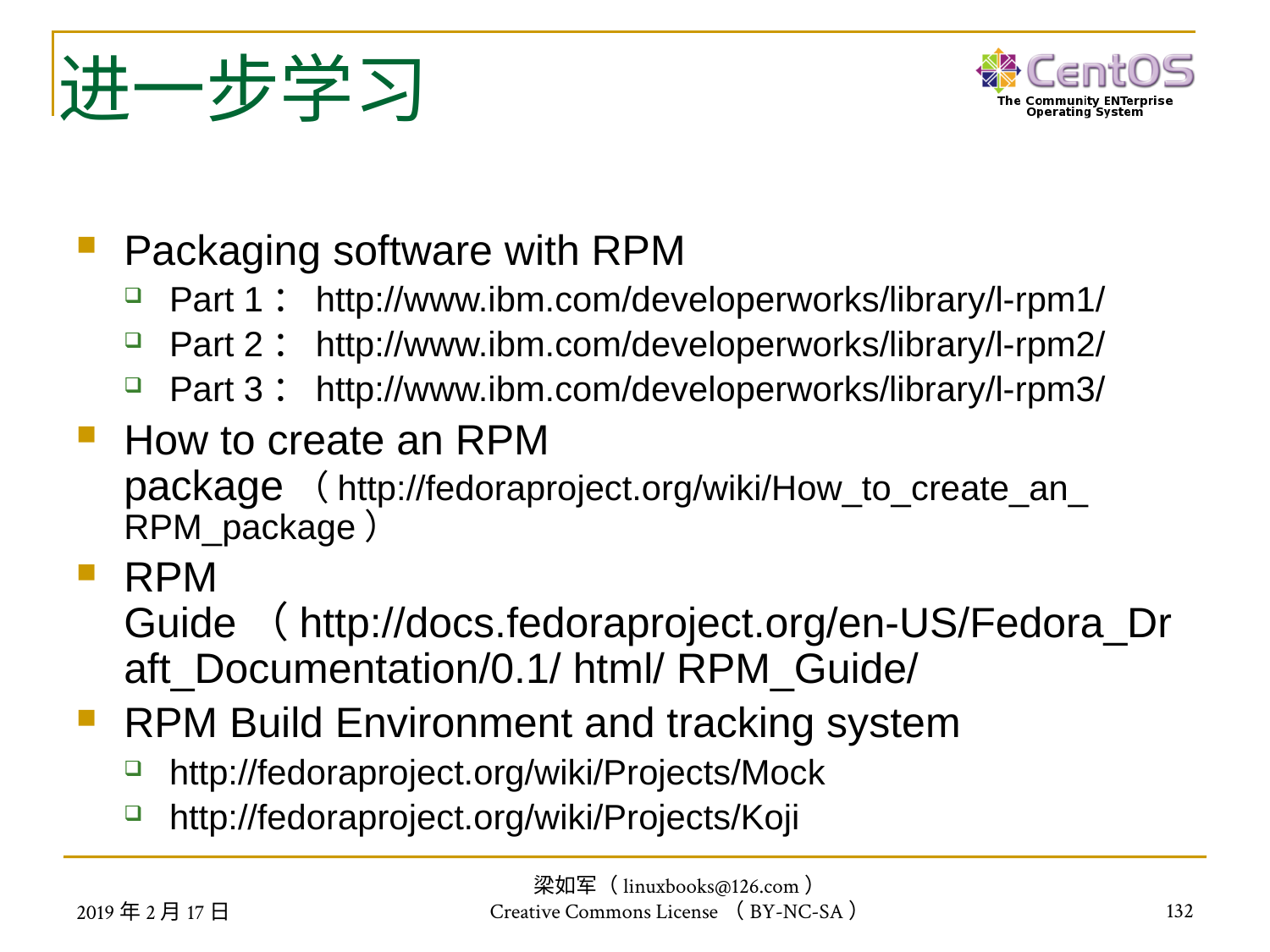

# 进一步学习
Packaging software with RPM
Part 1：http://www.ibm.com/developerworks/library/l-rpm1/
Part 2：http://www.ibm.com/developerworks/library/l-rpm2/
Part 3：http://www.ibm.com/developerworks/library/l-rpm3/
How to create an RPM package（http://fedoraproject.org/wiki/How_to_create_an_ RPM_package）
RPM Guide（http://docs.fedoraproject.org/en-US/Fedora_Draft_Documentation/0.1/ html/ RPM_Guide/
RPM Build Environment and tracking system
http://fedoraproject.org/wiki/Projects/Mock
http://fedoraproject.org/wiki/Projects/Koji
梁如军（linuxbooks@126.com）
Creative Commons License（BY-NC-SA）
2019年2月17日
132